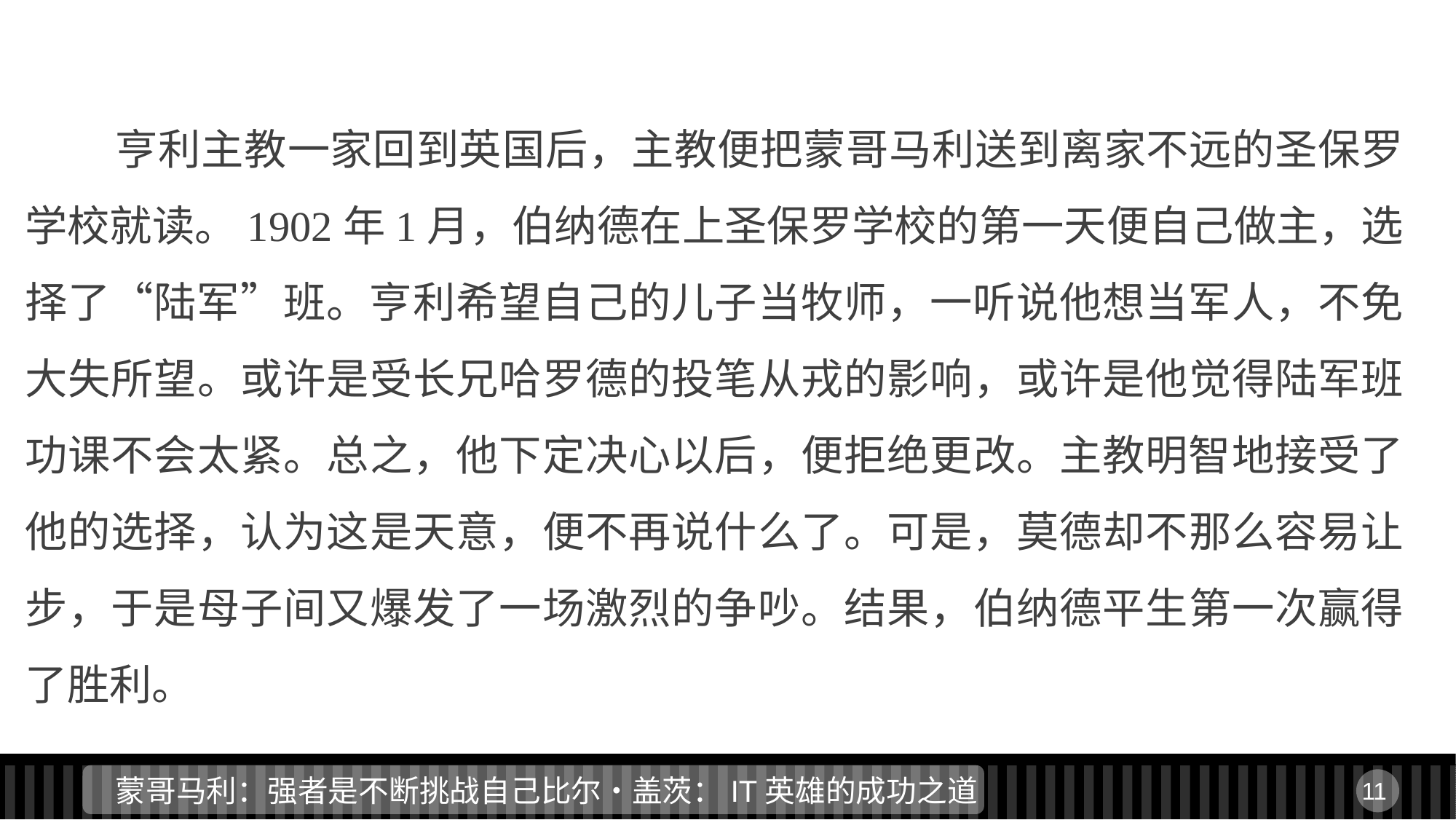

亨利主教一家回到英国后，主教便把蒙哥马利送到离家不远的圣保罗学校就读。1902年1月，伯纳德在上圣保罗学校的第一天便自己做主，选择了“陆军”班。亨利希望自己的儿子当牧师，一听说他想当军人，不免大失所望。或许是受长兄哈罗德的投笔从戎的影响，或许是他觉得陆军班功课不会太紧。总之，他下定决心以后，便拒绝更改。主教明智地接受了他的选择，认为这是天意，便不再说什么了。可是，莫德却不那么容易让步，于是母子间又爆发了一场激烈的争吵。结果，伯纳德平生第一次赢得了胜利。